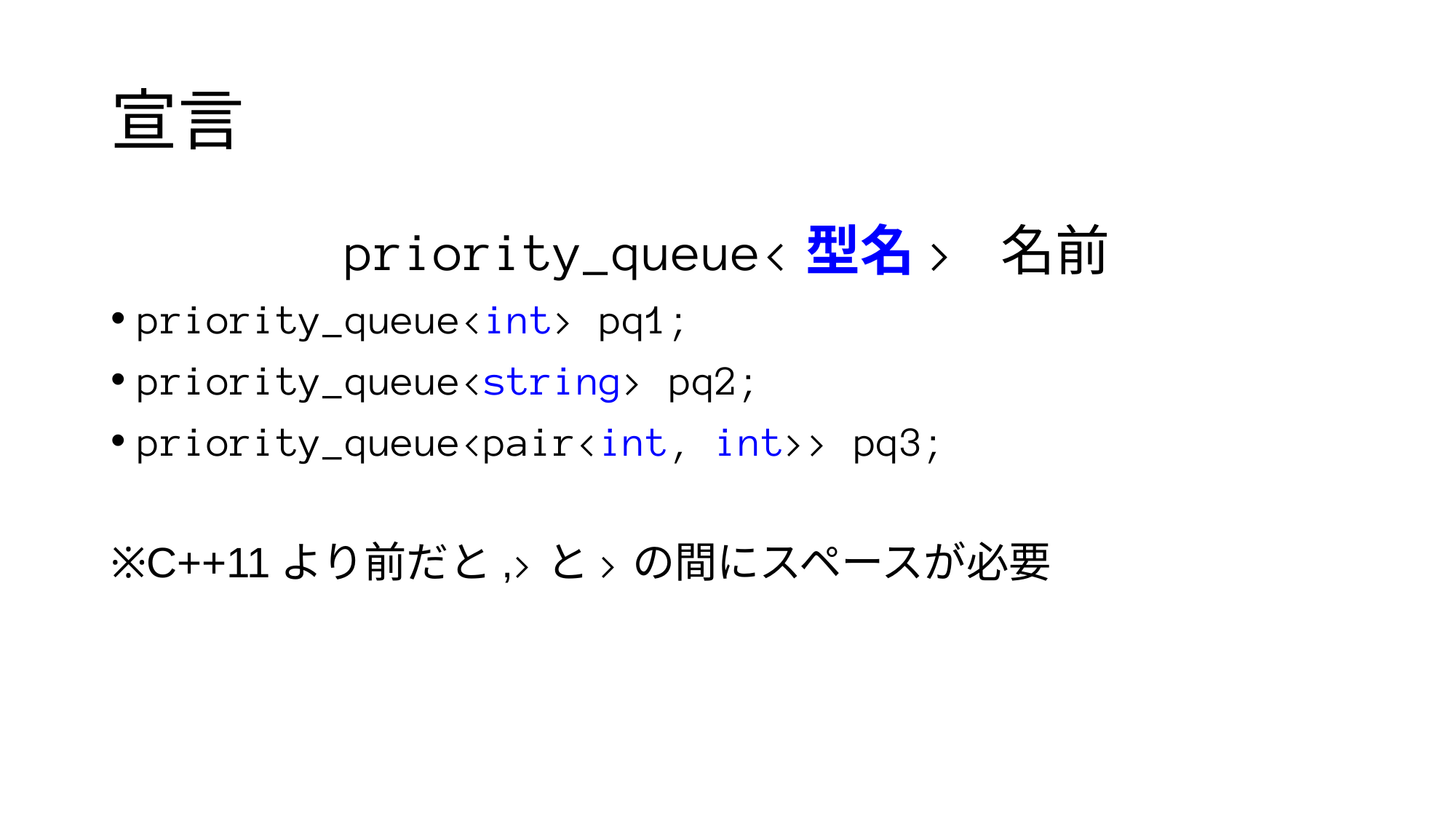

# 宣言
priority_queue<型名> 名前
priority_queue<int> pq1;
priority_queue<string> pq2;
priority_queue<pair<int, int>> pq3;

※C++11より前だと,>と>の間にスペースが必要